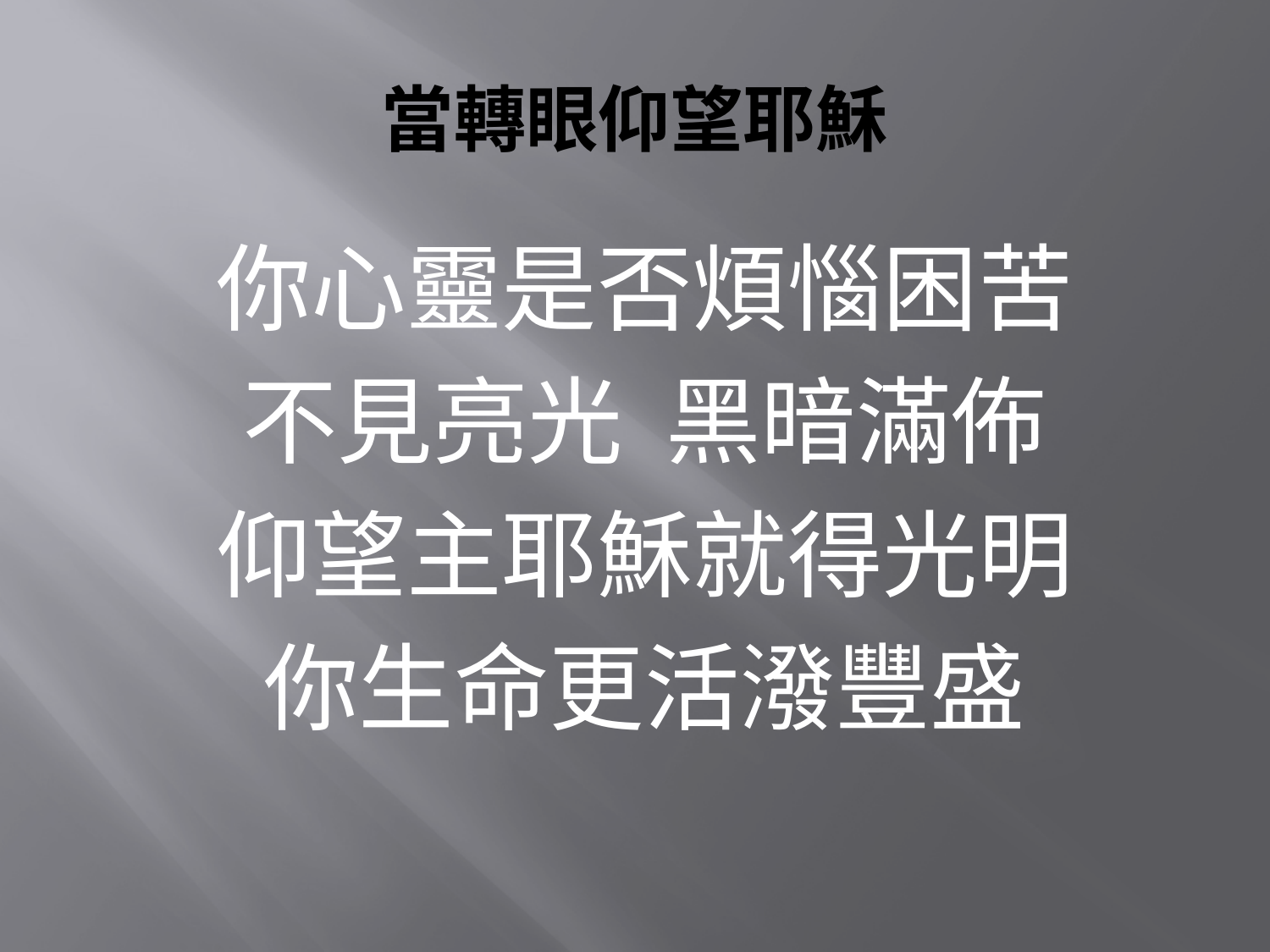

# 當轉眼仰望耶穌
你心靈是否煩惱困苦
不見亮光  黑暗滿佈
仰望主耶穌就得光明
你生命更活潑豐盛